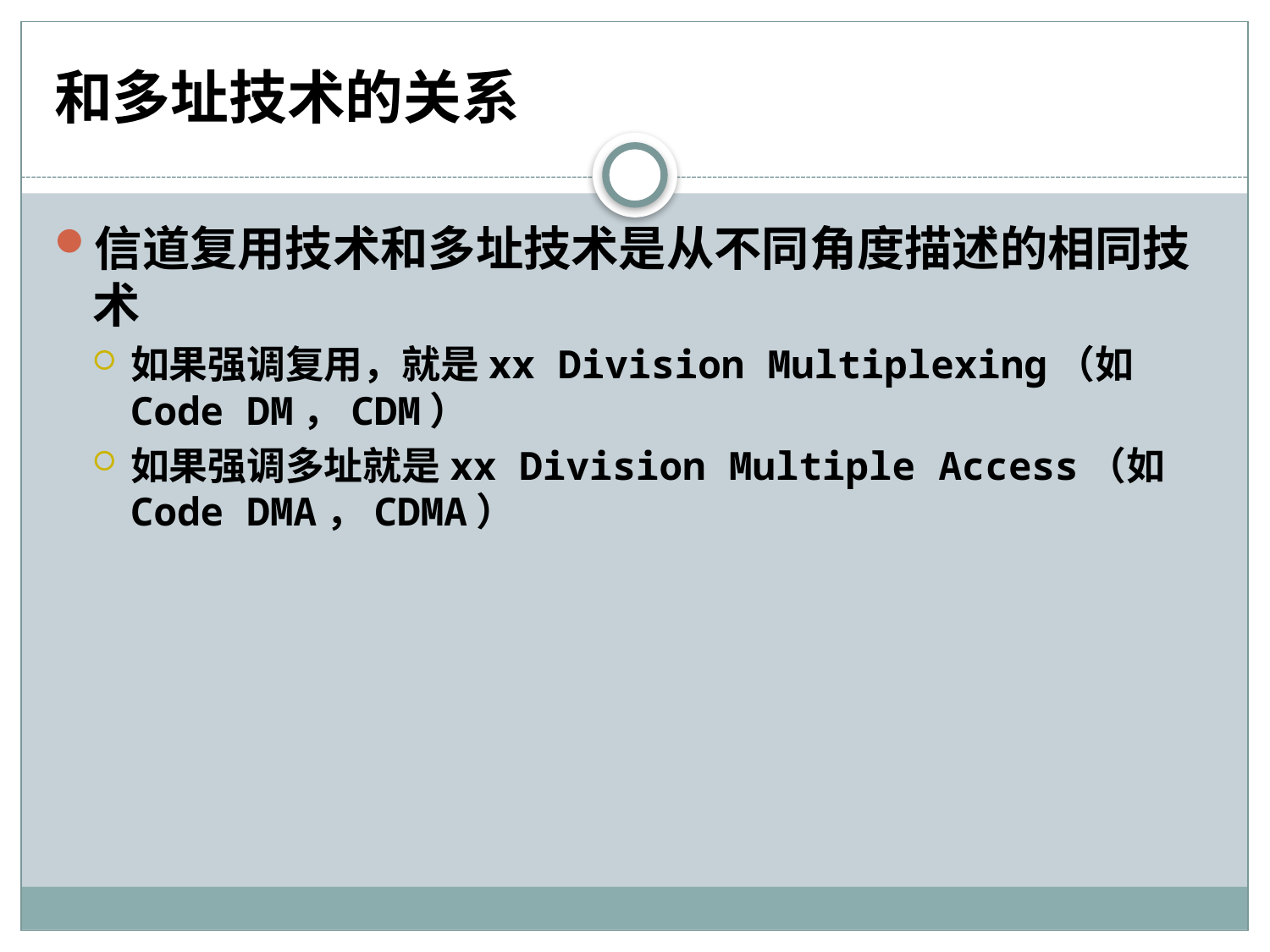

# 和多址技术的关系
信道复用技术和多址技术是从不同角度描述的相同技术
如果强调复用，就是xx Division Multiplexing（如Code DM，CDM）
如果强调多址就是xx Division Multiple Access（如Code DMA，CDMA）